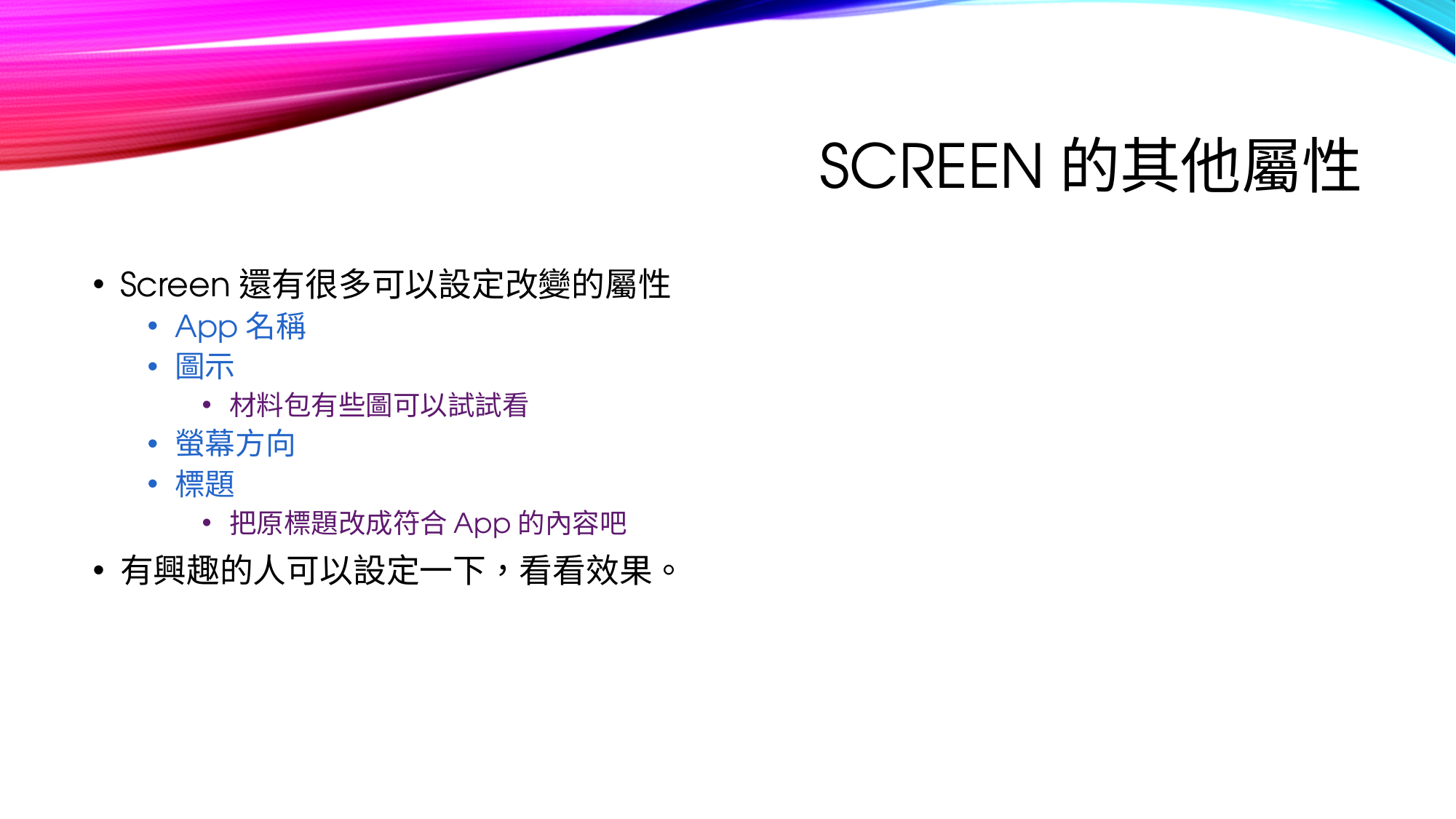

# Screen的其他屬性
Screen還有很多可以設定改變的屬性
App名稱
圖示
材料包有些圖可以試試看
螢幕方向
標題
把原標題改成符合App的內容吧
有興趣的人可以設定一下，看看效果。